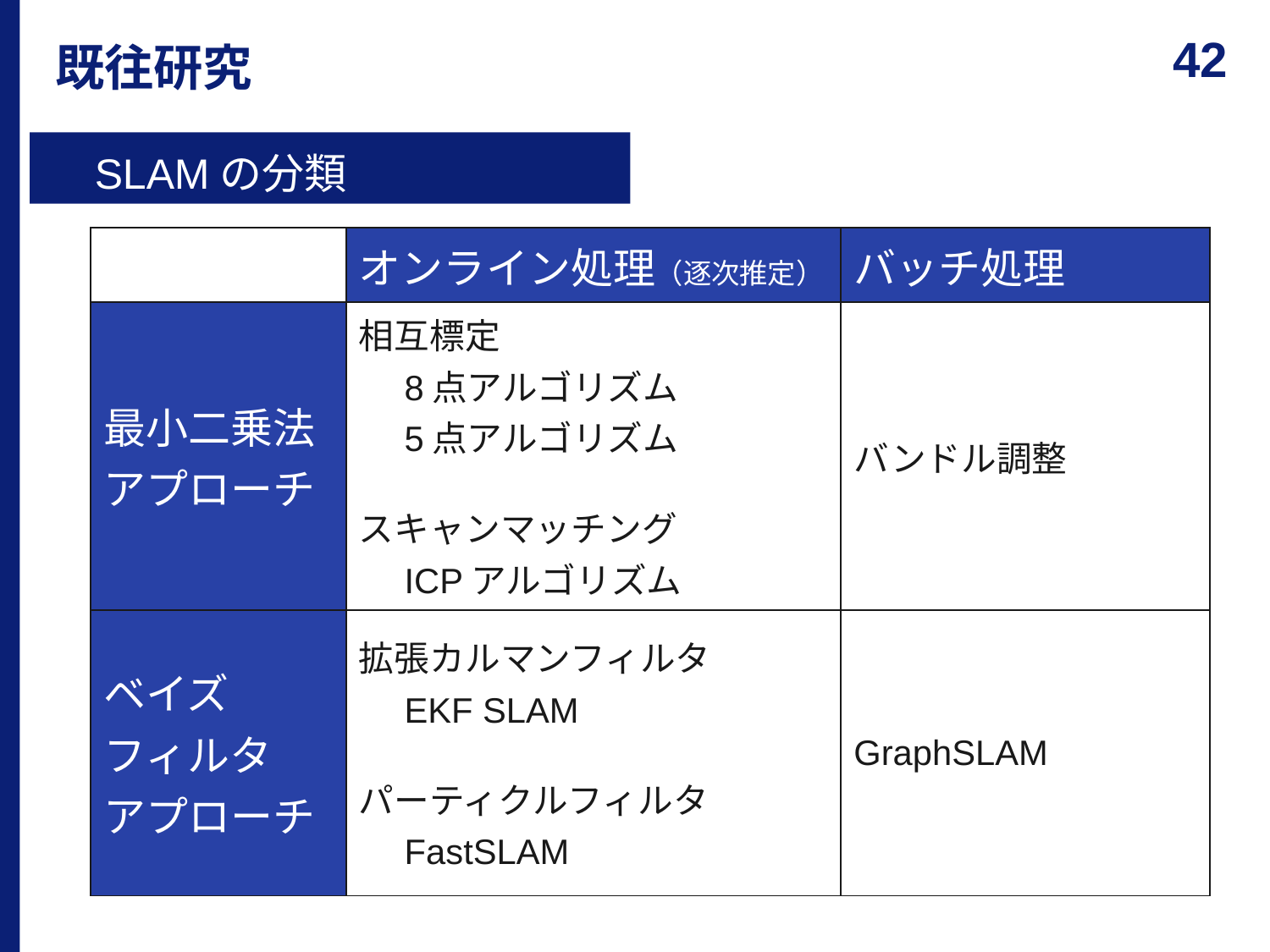

# 既往研究
SLAMの分類
|  | オンライン処理（逐次推定） | バッチ処理 |
| --- | --- | --- |
| 最小二乗法 アプローチ | 相互標定 　8点アルゴリズム 　5点アルゴリズム スキャンマッチング 　ICPアルゴリズム | バンドル調整 |
| ベイズ フィルタ アプローチ | 拡張カルマンフィルタ 　EKF SLAM パーティクルフィルタ 　FastSLAM | GraphSLAM |